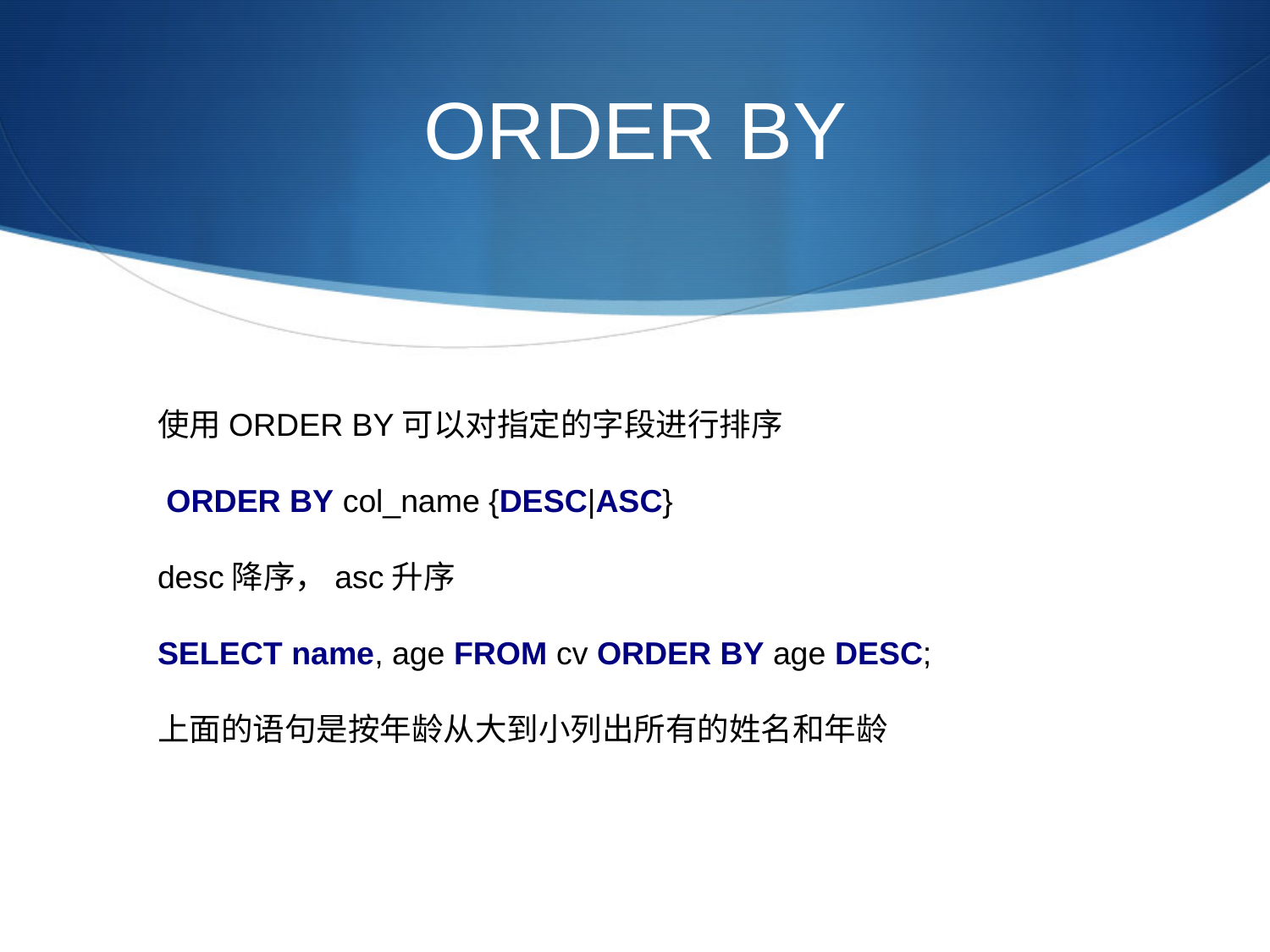

# ORDER BY
使用ORDER BY可以对指定的字段进行排序

 ORDER BY col_name {DESC|ASC}

desc降序，asc升序

SELECT name, age FROM cv ORDER BY age DESC;

上面的语句是按年龄从大到小列出所有的姓名和年龄